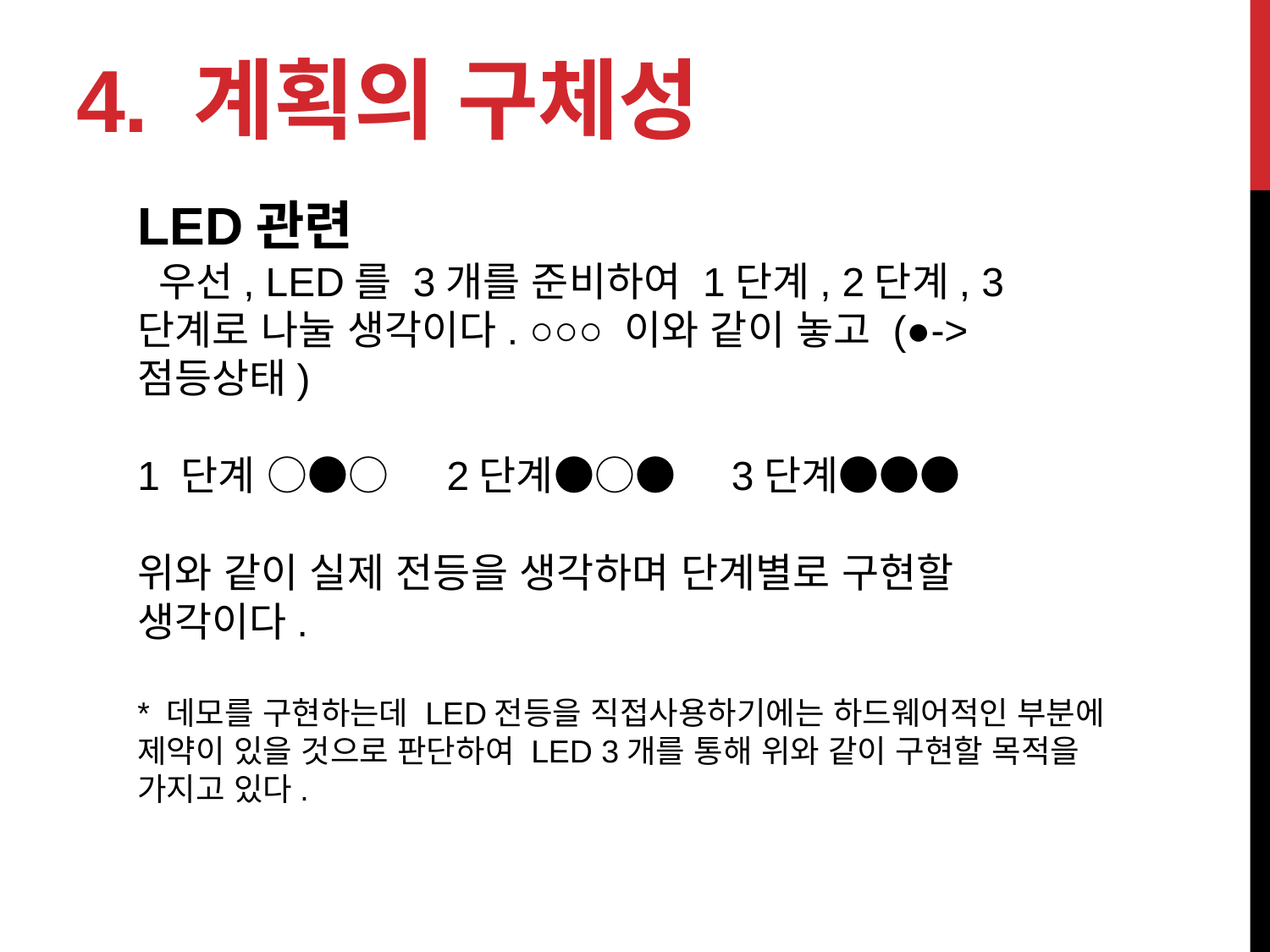

# 4. 계획의 구체성
LED관련
 우선, LED를 3개를 준비하여 1단계, 2단계, 3단계로 나눌 생각이다. ○○○ 이와 같이 놓고 (●->점등상태)

1 단계 ○●○	    2단계●○●    3단계●●●

위와 같이 실제 전등을 생각하며 단계별로 구현할 생각이다.

* 데모를 구현하는데 LED전등을 직접사용하기에는 하드웨어적인 부분에 제약이 있을 것으로 판단하여 LED 3개를 통해 위와 같이 구현할 목적을 가지고 있다.